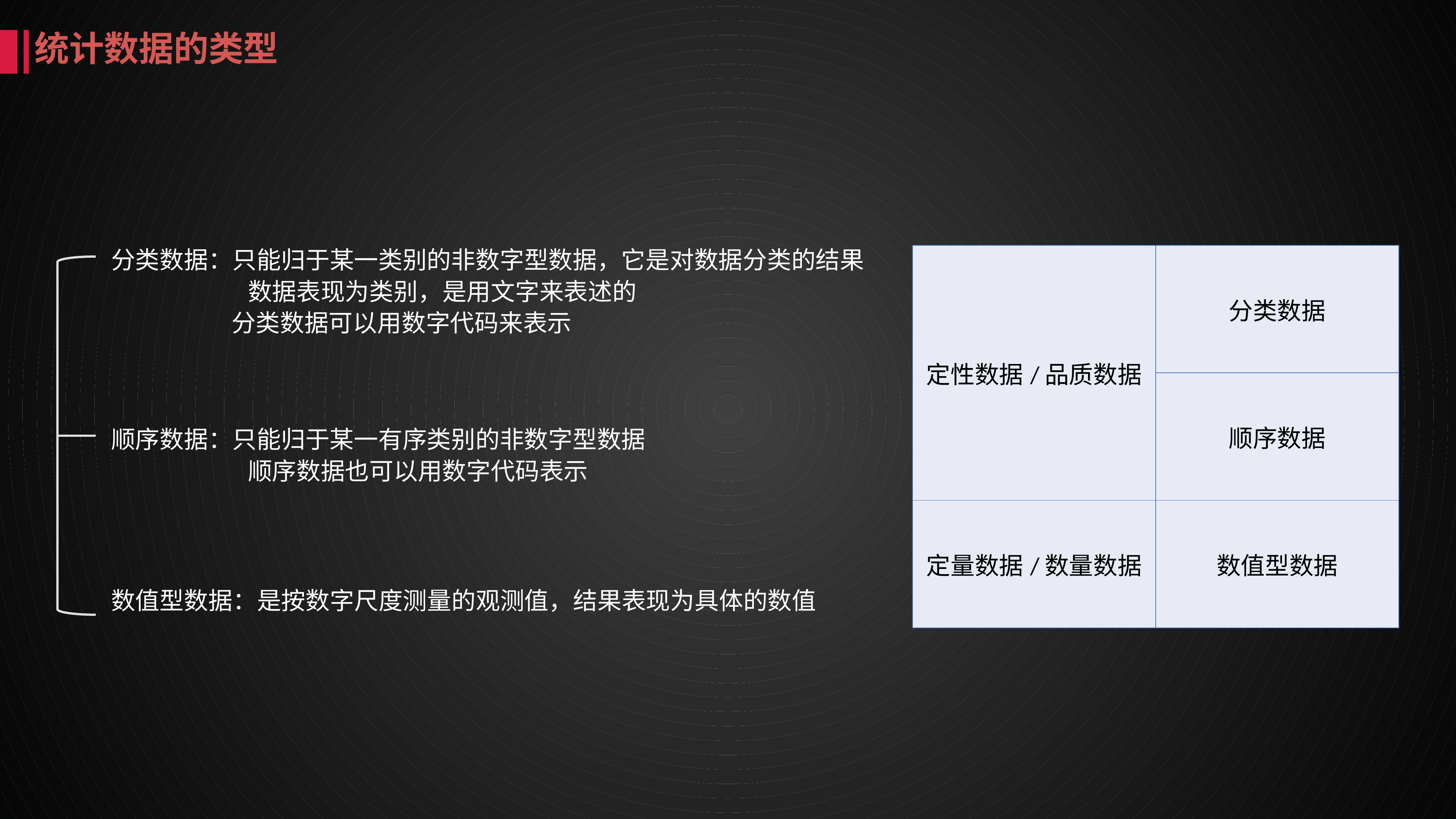

统计数据的类型
分类数据：只能归于某一类别的非数字型数据，它是对数据分类的结果
		    数据表现为类别，是用文字来表述的
	           分类数据可以用数字代码来表示
| 定性数据/品质数据 | 分类数据 |
| --- | --- |
|  | 顺序数据 |
| 定量数据/数量数据 | 数值型数据 |

顺序数据：只能归于某一有序类别的非数字型数据
		    顺序数据也可以用数字代码表示

数值型数据：是按数字尺度测量的观测值，结果表现为具体的数值